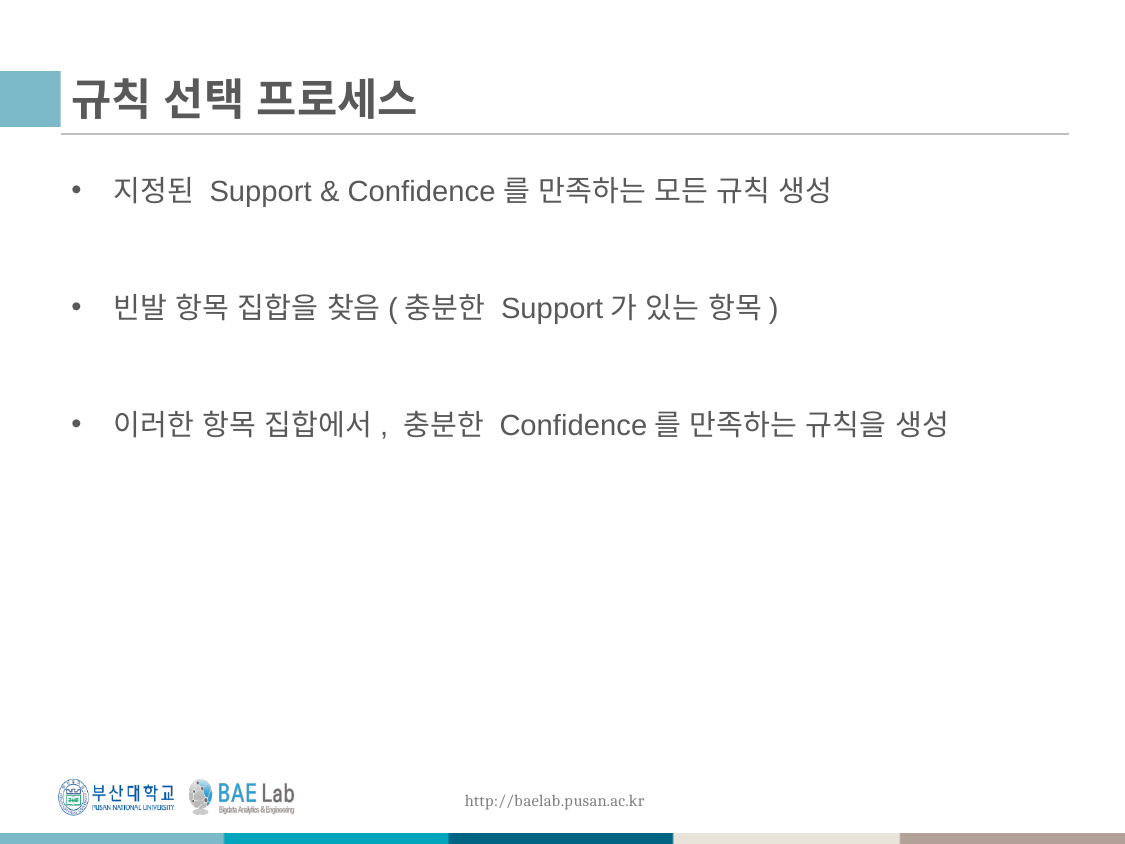

# 규칙 선택 프로세스
지정된 Support & Confidence를 만족하는 모든 규칙 생성

빈발 항목 집합을 찾음(충분한 Support가 있는 항목)

이러한 항목 집합에서, 충분한 Confidence를 만족하는 규칙을 생성